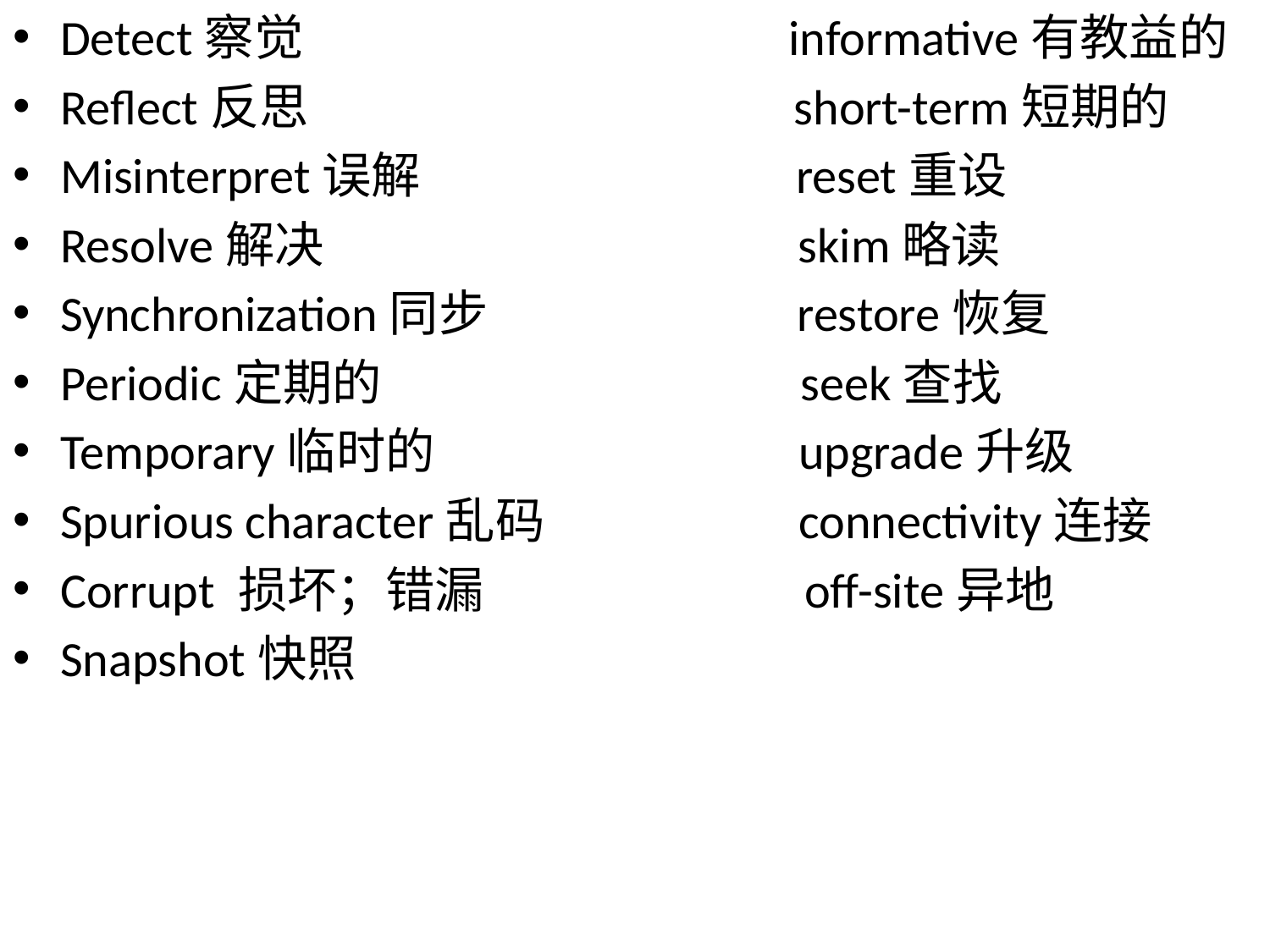

Detect察觉                                           informative有教益的
Reflect反思                                           short-term短期的
Misinterpret误解                                 reset重设
Resolve解决                                          skim略读
Synchronization同步                           restore恢复
Periodic定期的                                     seek查找
Temporary临时的                                upgrade升级
Spurious character乱码                      connectivity连接
Corrupt 损坏；错漏                            off-site异地
Snapshot快照